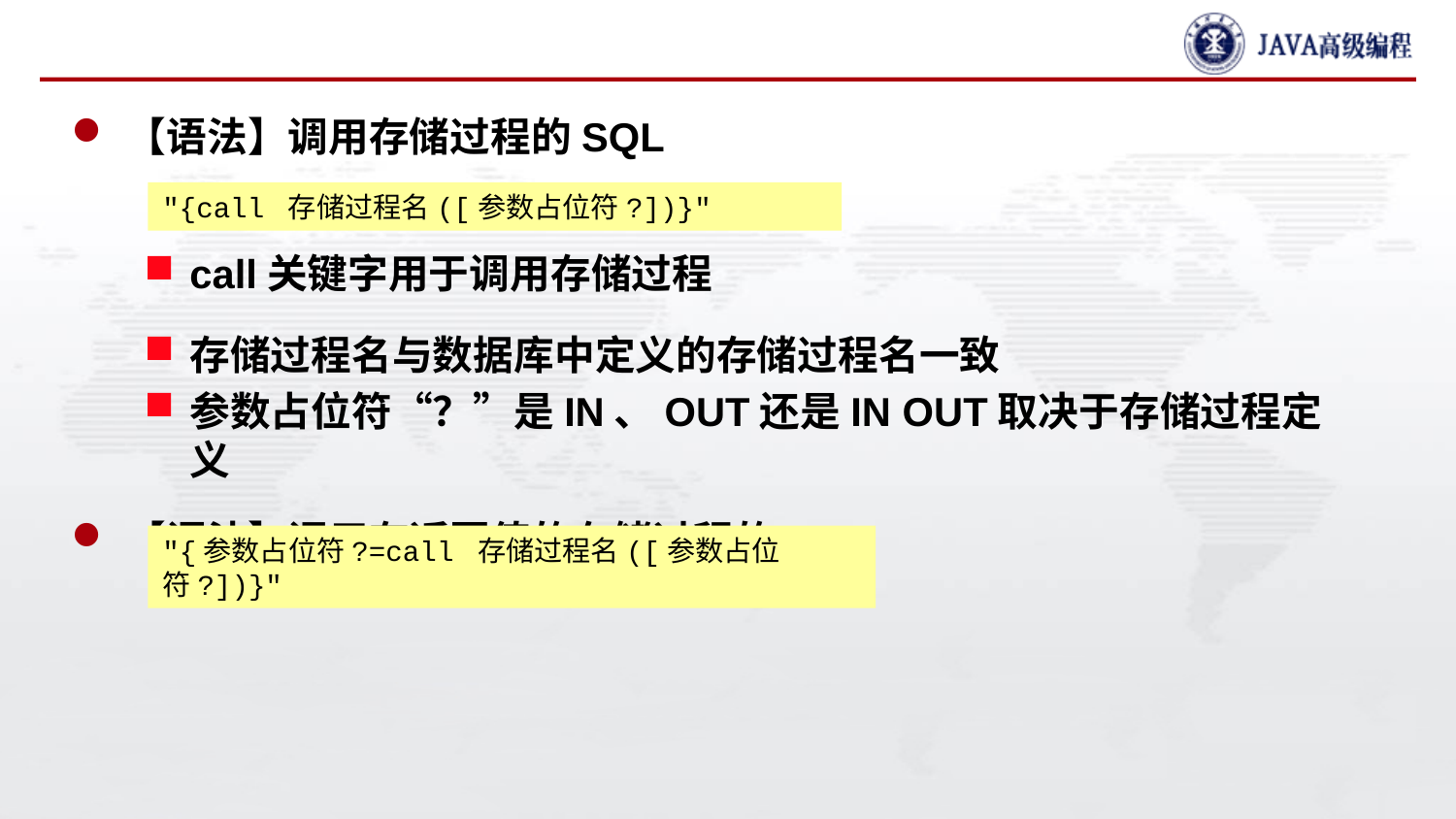

#
【语法】调用存储过程的SQL

call关键字用于调用存储过程
存储过程名与数据库中定义的存储过程名一致
参数占位符“？”是IN、OUT还是IN OUT取决于存储过程定义
【语法】调用有返回值的存储过程的SQL
"{call 存储过程名([参数占位符?])}"

"{参数占位符?=call 存储过程名([参数占位符?])}"